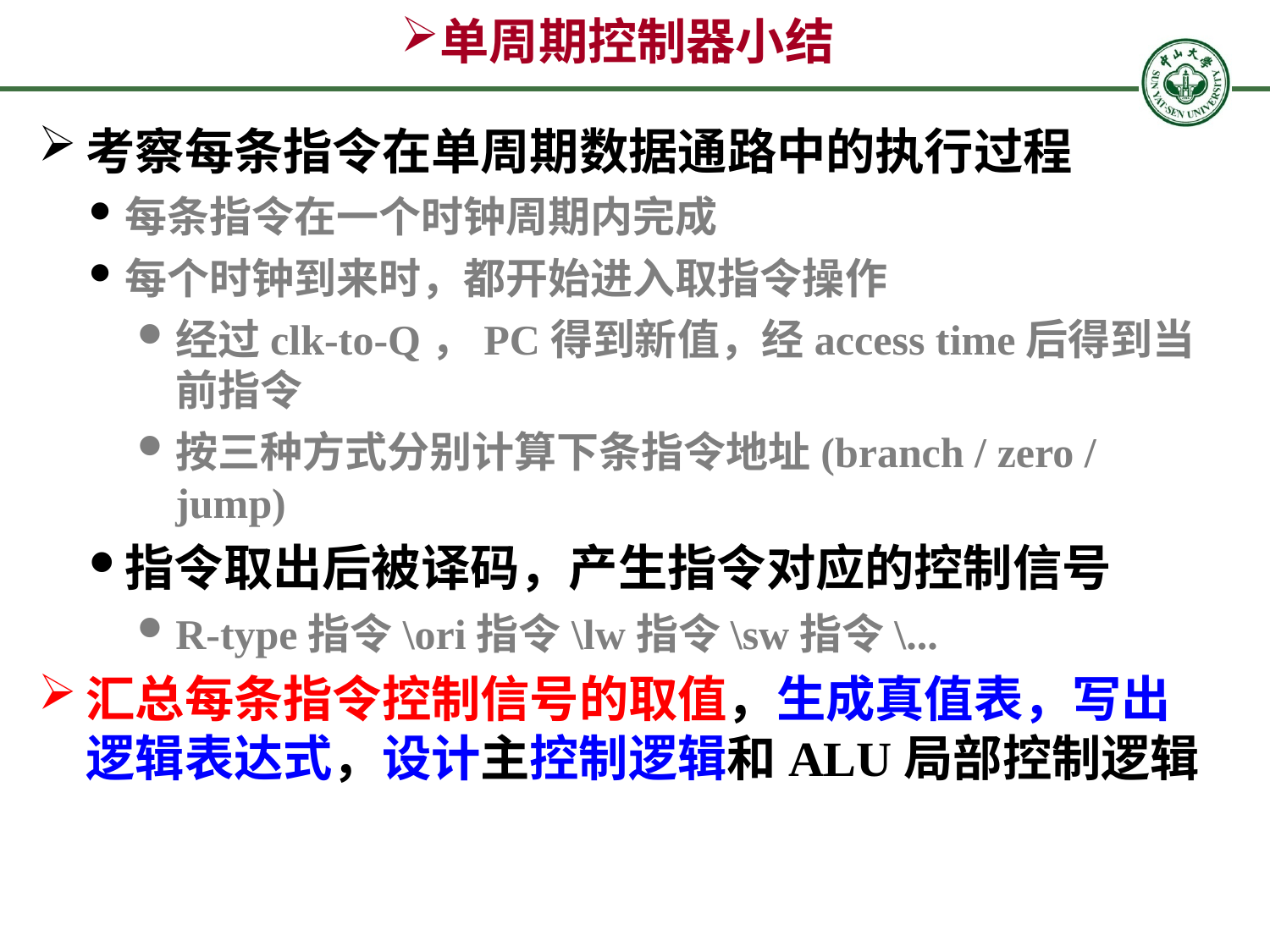

# 单周期控制器小结
考察每条指令在单周期数据通路中的执行过程
每条指令在一个时钟周期内完成
每个时钟到来时，都开始进入取指令操作
经过clk-to-Q，PC得到新值，经access time后得到当前指令
按三种方式分别计算下条指令地址(branch / zero / jump)
指令取出后被译码，产生指令对应的控制信号
R-type指令\ori指令\lw指令\sw指令\...
汇总每条指令控制信号的取值，生成真值表，写出逻辑表达式，设计主控制逻辑和ALU局部控制逻辑